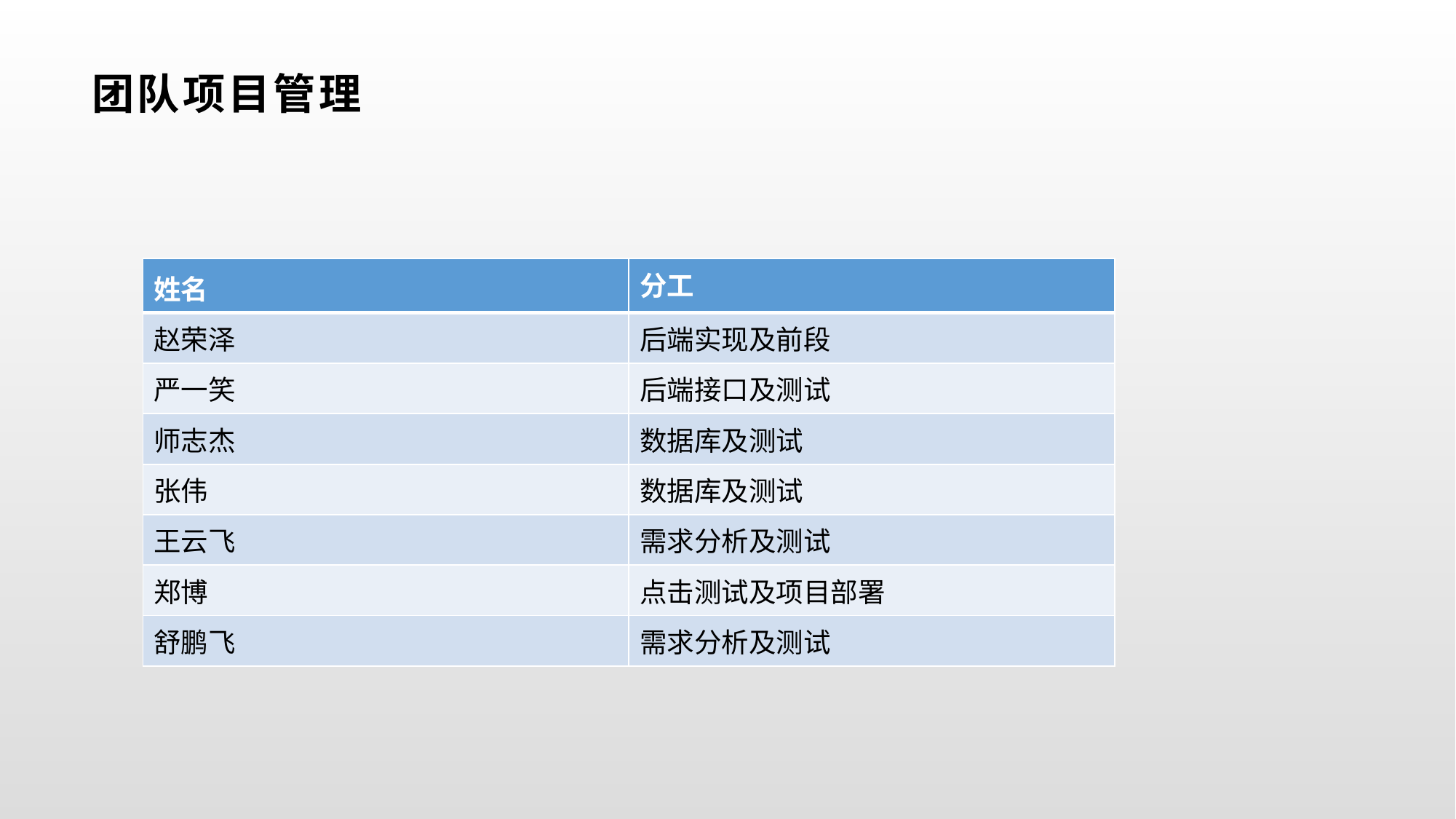

# 团队项目管理
| 姓名 | 分工 |
| --- | --- |
| 赵荣泽 | 后端实现及前段 |
| 严一笑 | 后端接口及测试 |
| 师志杰 | 数据库及测试 |
| 张伟 | 数据库及测试 |
| 王云飞 | 需求分析及测试 |
| 郑博 | 点击测试及项目部署 |
| 舒鹏飞 | 需求分析及测试 |